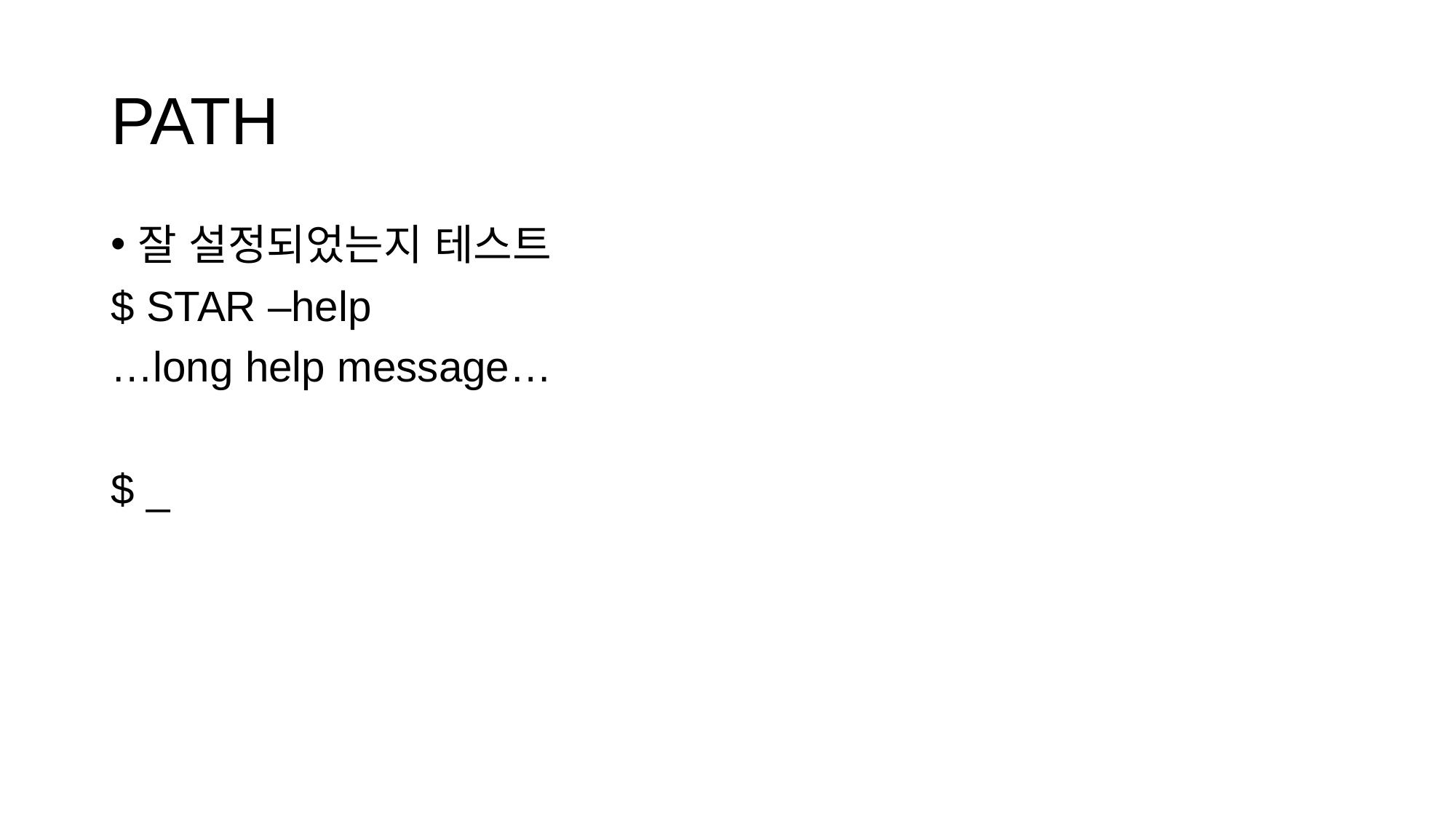

# PATH
잘 설정되었는지 테스트
$ STAR –help
…long help message…

$ _